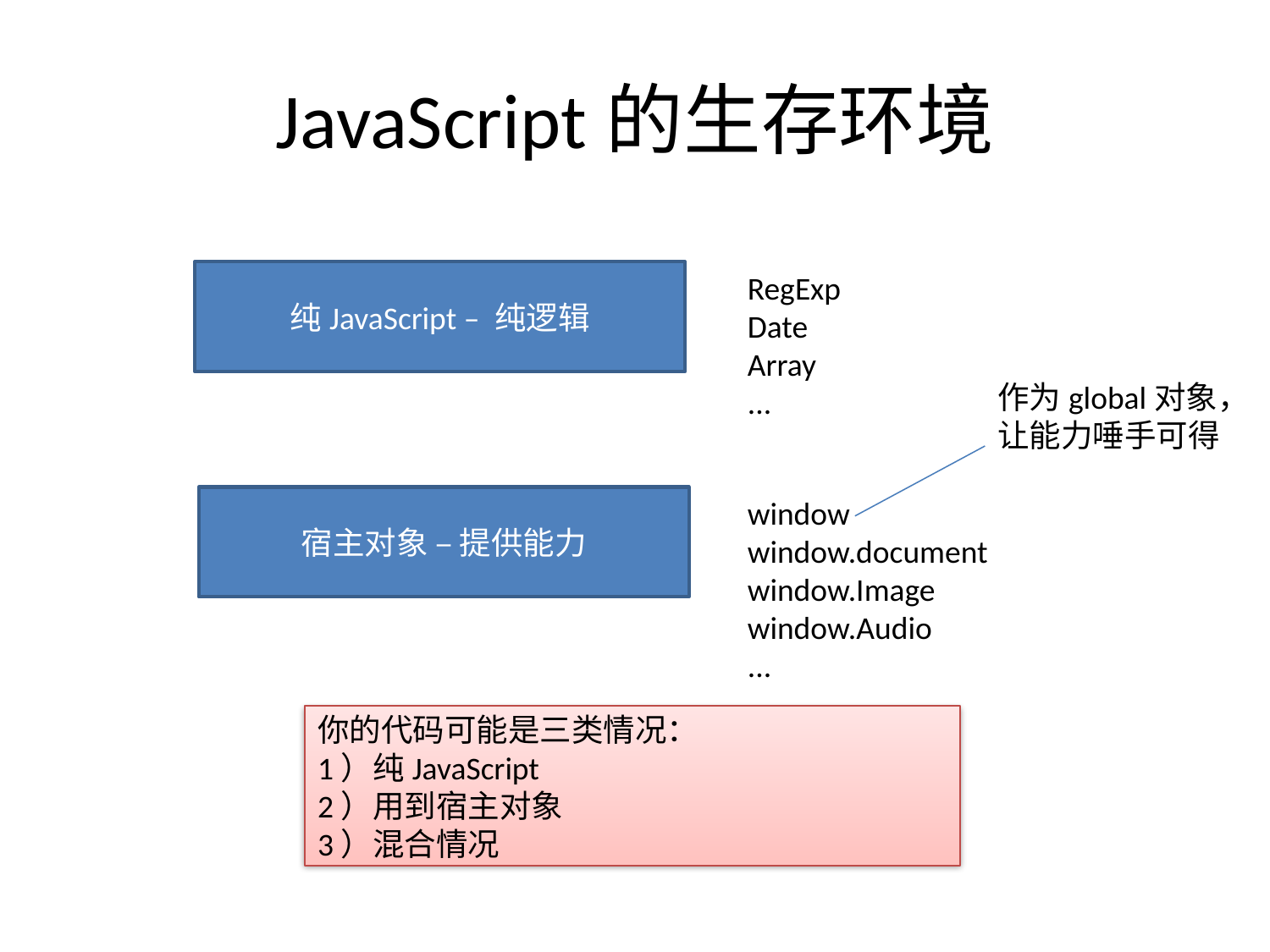

# JavaScript的生存环境
纯JavaScript – 纯逻辑
RegExp
Date
Array
...
作为global对象，让能力唾手可得
宿主对象 – 提供能力
window
window.document
window.Image
window.Audio
...
你的代码可能是三类情况：
1）纯JavaScript
2）用到宿主对象
3）混合情况